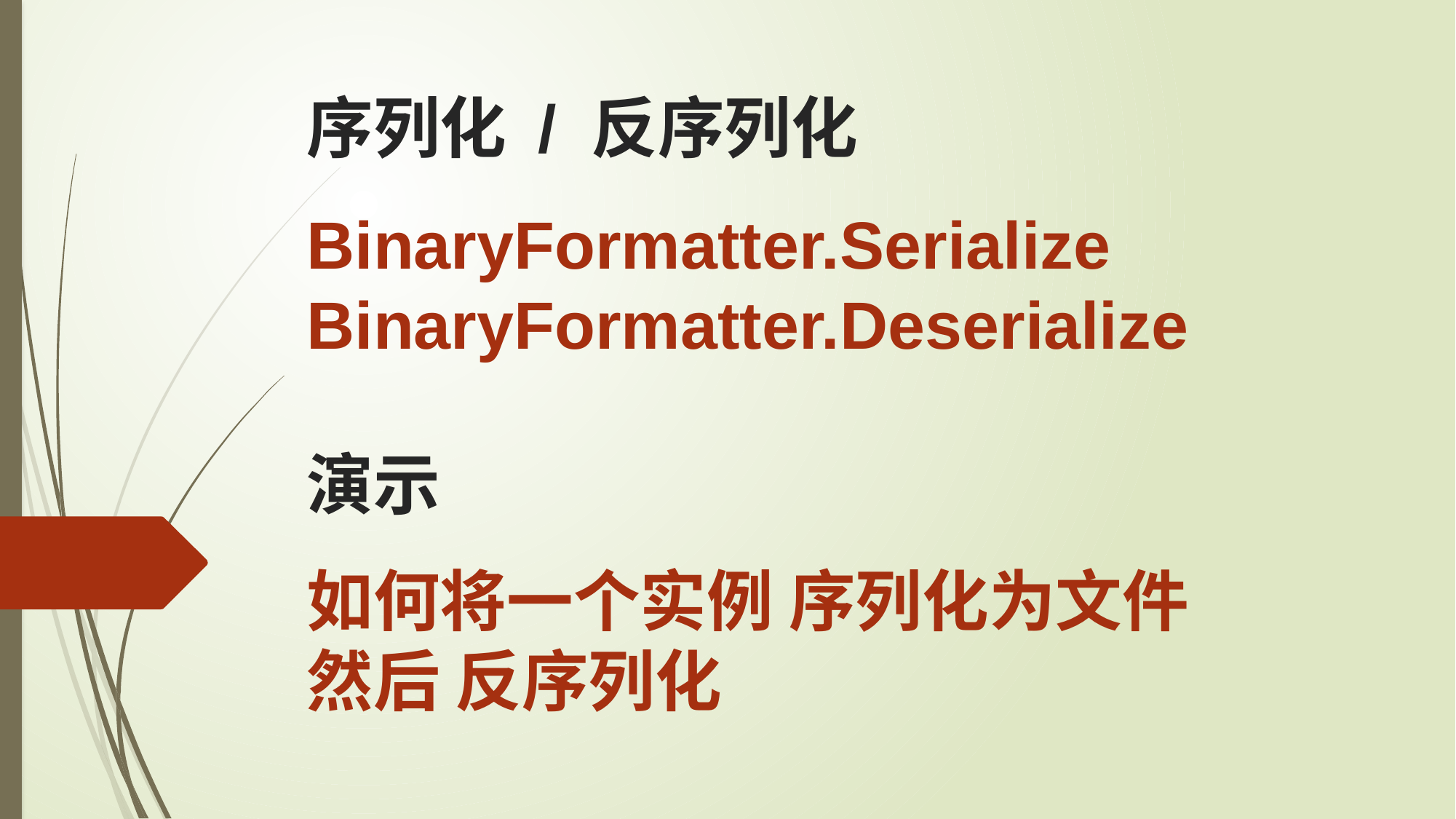

序列化 / 反序列化

BinaryFormatter.Serialize
BinaryFormatter.Deserialize

演示

如何将一个实例 序列化为文件
然后 反序列化